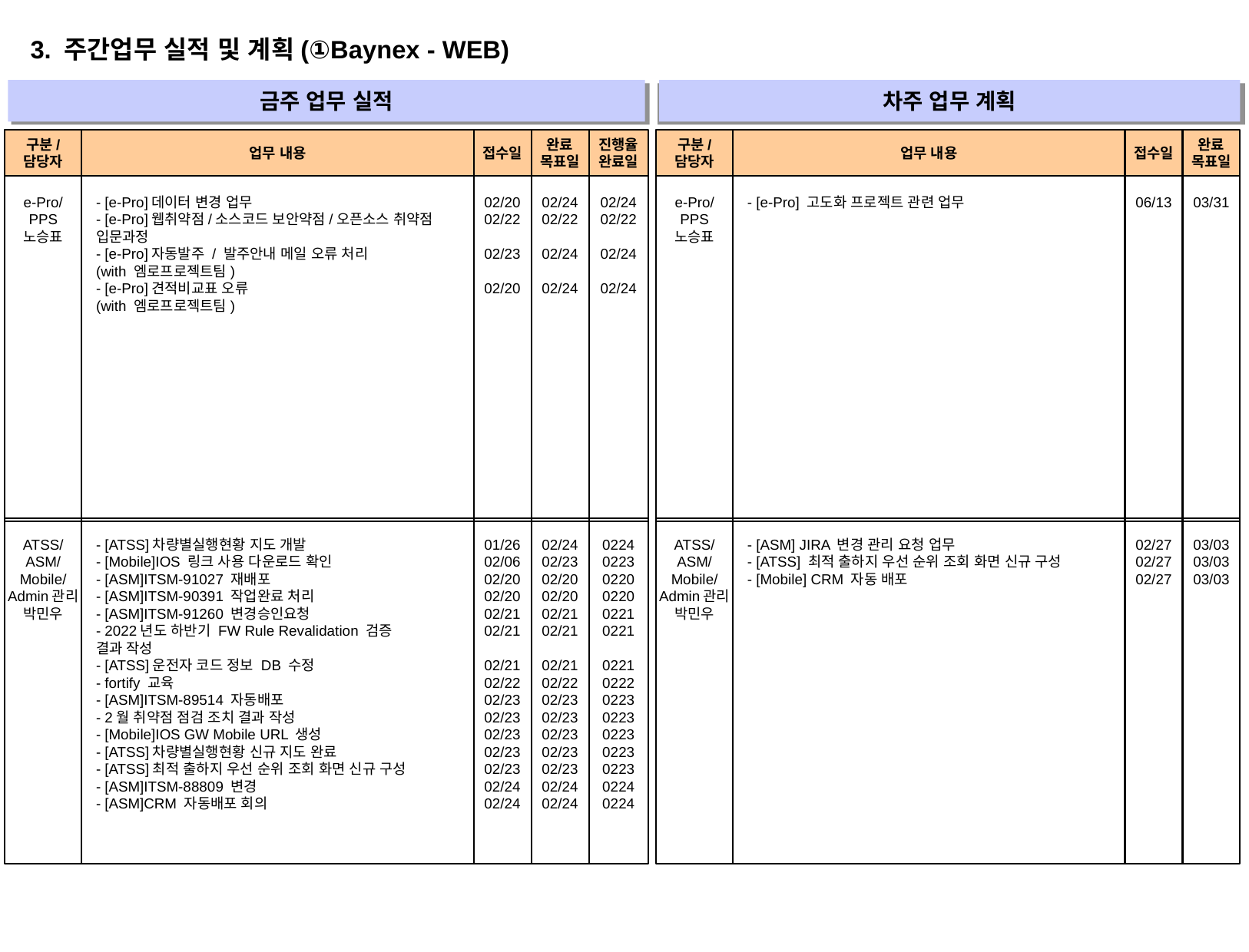

3. 주간업무 실적 및 계획(①Baynex - WEB)
금주 업무 실적
차주 업무 계획
" "
" "
구분/
담당자
업무 내용
접수일
완료
목표일
진행율
완료일
구분/
담당자
업무 내용
접수일
완료
목표일
e-Pro/
PPS
노승표

- [e-Pro]데이터 변경 업무
- [e-Pro]웹취약점/소스코드 보안약점/오픈소스 취약점
입문과정
- [e-Pro]자동발주 / 발주안내 메일 오류 처리
(with 엠로프로젝트팀)
- [e-Pro]견적비교표 오류
(with 엠로프로젝트팀)
02/20
02/22
02/23
02/20
02/24
02/22
02/24
02/24
02/24
02/22
02/24
02/24
e-Pro/
PPS
노승표

- [e-Pro] 고도화 프로젝트 관련 업무
06/13
03/31
ATSS/
ASM/
Mobile/
Admin관리
박민우

- [ATSS]차량별실행현황 지도 개발
- [Mobile]IOS 링크 사용 다운로드 확인
- [ASM]ITSM-91027 재배포
- [ASM]ITSM-90391 작업완료 처리
- [ASM]ITSM-91260 변경승인요청
- 2022년도 하반기 FW Rule Revalidation 검증
결과 작성
- [ATSS]운전자 코드 정보 DB 수정
- fortify 교육
- [ASM]ITSM-89514 자동배포
- 2월 취약점 점검 조치 결과 작성
- [Mobile]IOS GW Mobile URL 생성
- [ATSS]차량별실행현황 신규 지도 완료
- [ATSS]최적 출하지 우선 순위 조회 화면 신규 구성
- [ASM]ITSM-88809 변경
- [ASM]CRM 자동배포 회의
01/26
02/06
02/20
02/20
02/21
02/21
02/21
02/22
02/23
02/23
02/23
02/23
02/23
02/24
02/24
02/24
02/23
02/20
02/20
02/21
02/21
02/21
02/22
02/23
02/23
02/23
02/23
02/23
02/24
02/24
0224
0223
0220
0220
0221
0221
0221
0222
0223
0223
0223
0223
0223
0224
0224
ATSS/
ASM/
Mobile/
Admin관리
박민우

- [ASM] JIRA 변경 관리 요청 업무
- [ATSS] 최적 출하지 우선 순위 조회 화면 신규 구성
- [Mobile] CRM 자동 배포
02/27
02/27
02/27
03/03
03/03
03/03